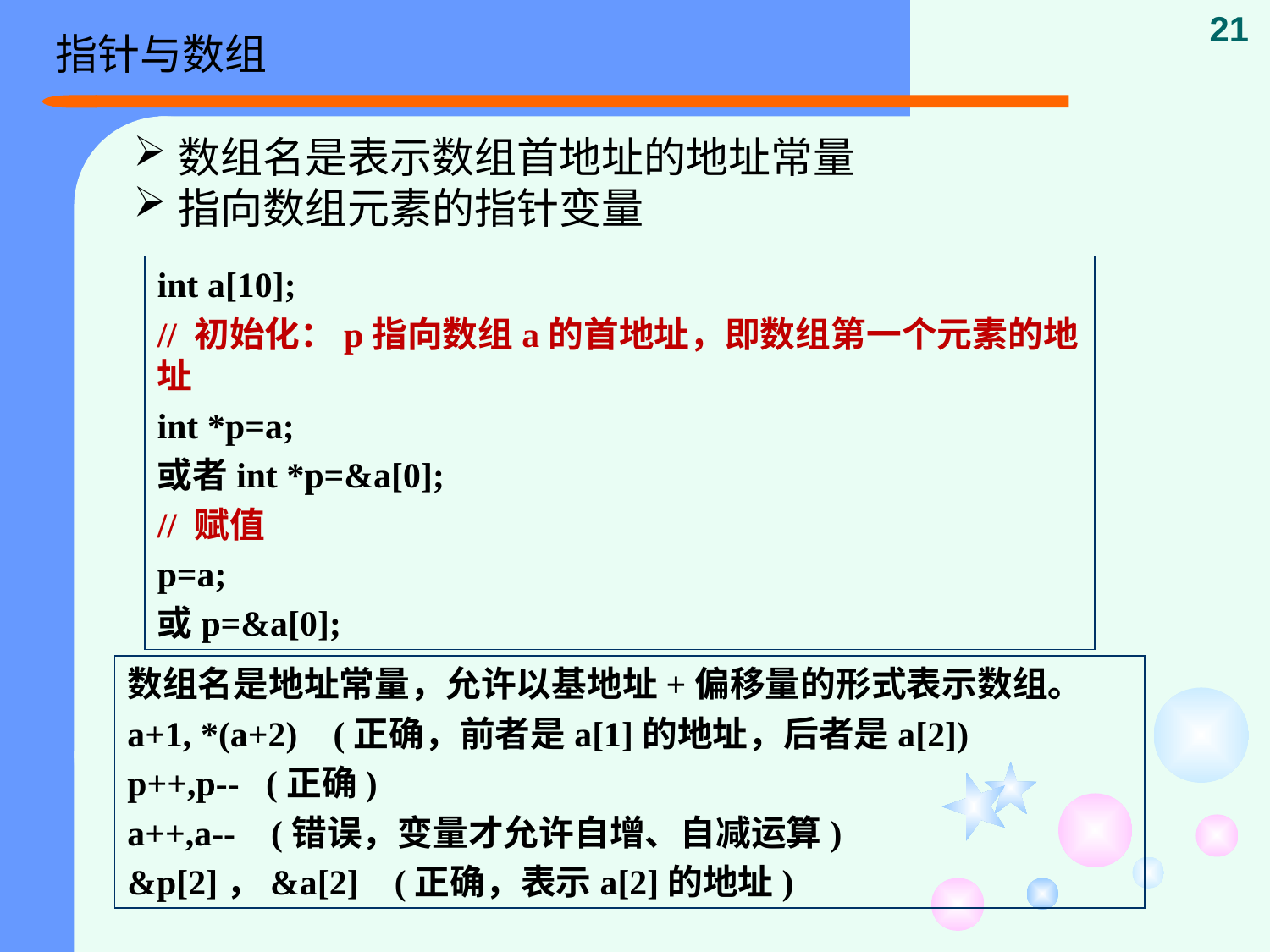

指针与数组
21
数组名是表示数组首地址的地址常量
指向数组元素的指针变量
int a[10];
// 初始化：p指向数组a的首地址，即数组第一个元素的地址
int *p=a;
或者int *p=&a[0];
// 赋值
p=a;
或p=&a[0];
数组名是地址常量，允许以基地址+偏移量的形式表示数组。
a+1, *(a+2)    (正确，前者是a[1]的地址，后者是a[2])
p++,p--   (正确)
a++,a--    (错误，变量才允许自增、自减运算)
&p[2]，&a[2]    (正确，表示a[2]的地址)